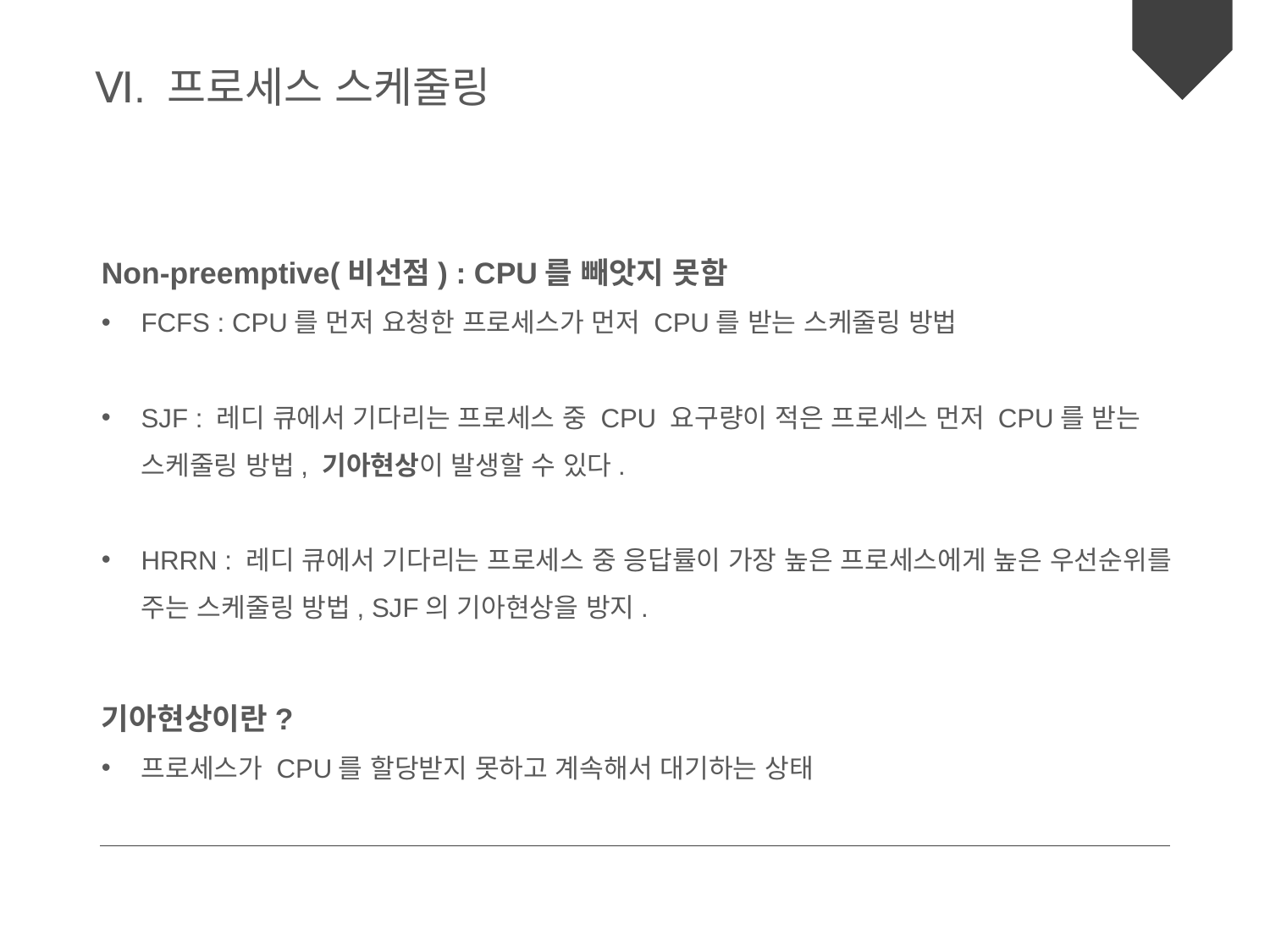

Ⅵ. 프로세스 스케줄링
Non-preemptive(비선점) : CPU를 빼앗지 못함
FCFS : CPU를 먼저 요청한 프로세스가 먼저 CPU를 받는 스케줄링 방법

SJF : 레디 큐에서 기다리는 프로세스 중 CPU 요구량이 적은 프로세스 먼저 CPU를 받는 스케줄링 방법, 기아현상이 발생할 수 있다.

HRRN : 레디 큐에서 기다리는 프로세스 중 응답률이 가장 높은 프로세스에게 높은 우선순위를 주는 스케줄링 방법, SJF의 기아현상을 방지.
기아현상이란?
프로세스가 CPU를 할당받지 못하고 계속해서 대기하는 상태